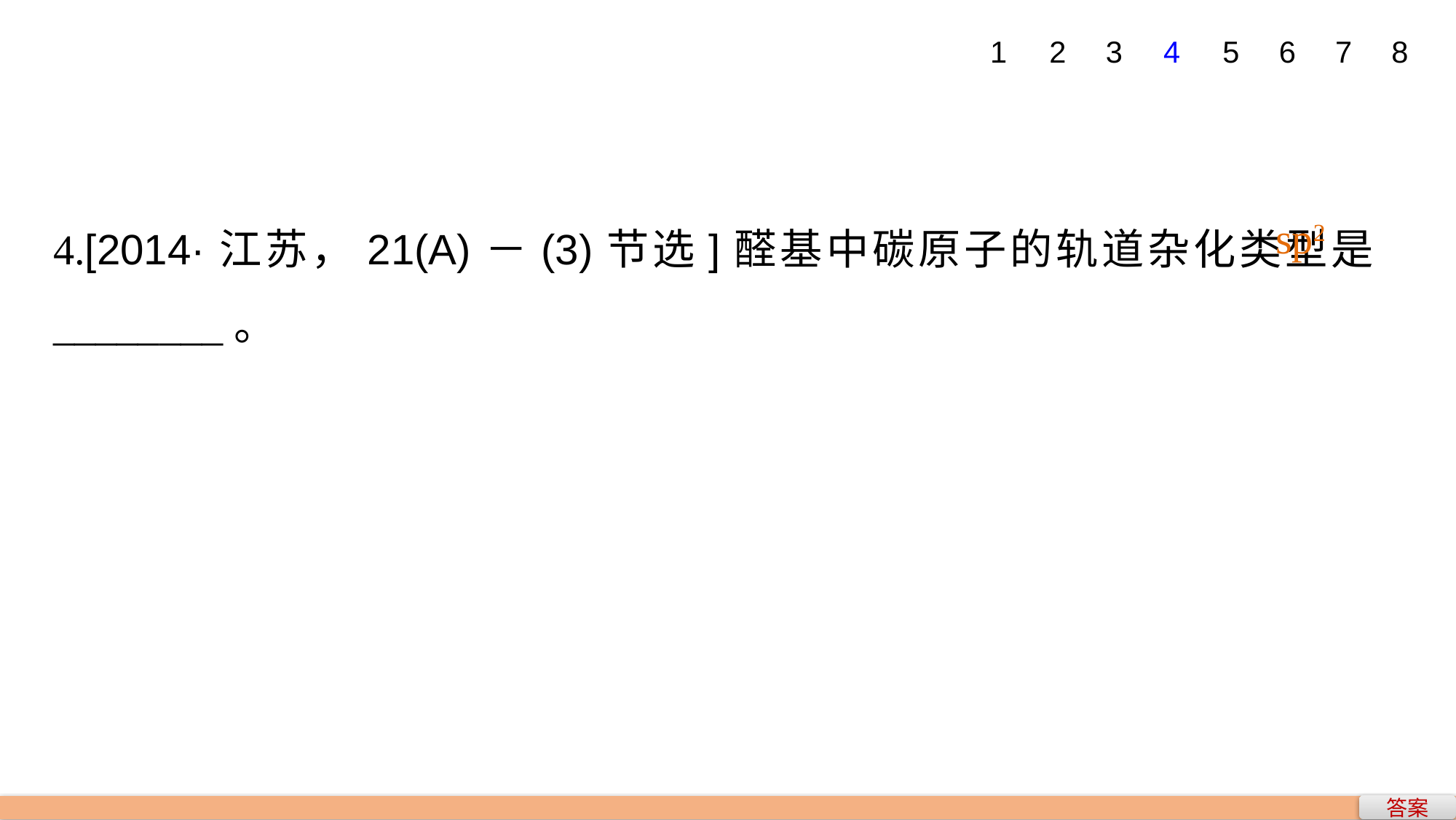

1
2
3
4
5
6
7
8
sp2
4.[2014·江苏，21(A)－(3)节选]醛基中碳原子的轨道杂化类型是________。
答案